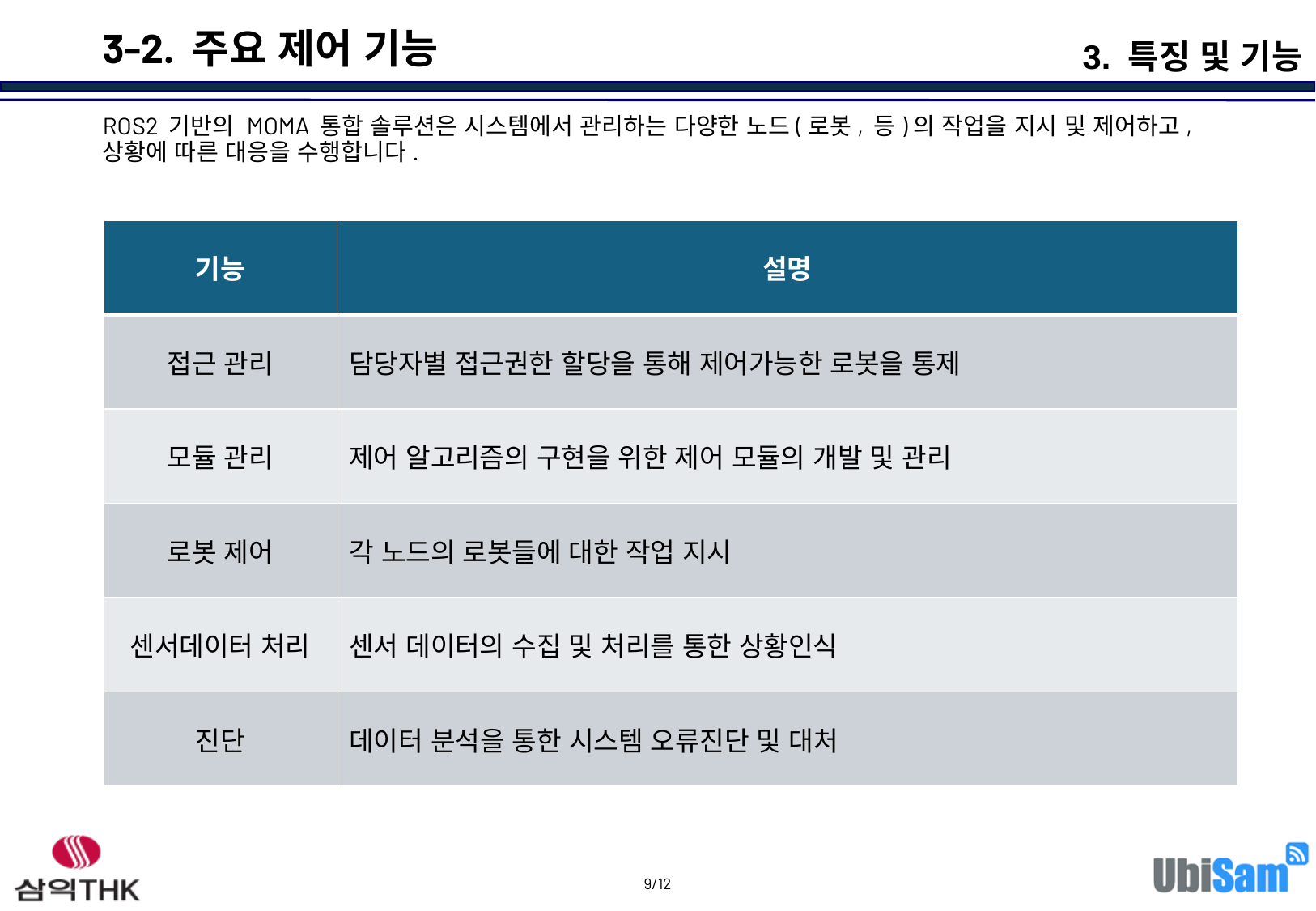

3. 특징 및 기능
# 3-2. 주요 제어 기능
ROS2 기반의 MOMA 통합 솔루션은 시스템에서 관리하는 다양한 노드(로봇, 등)의 작업을 지시 및 제어하고, 상황에 따른 대응을 수행합니다.
| 기능 | 설명 |
| --- | --- |
| 접근 관리 | 담당자별 접근권한 할당을 통해 제어가능한 로봇을 통제 |
| 모듈 관리 | 제어 알고리즘의 구현을 위한 제어 모듈의 개발 및 관리 |
| 로봇 제어 | 각 노드의 로봇들에 대한 작업 지시 |
| 센서데이터 처리 | 센서 데이터의 수집 및 처리를 통한 상황인식 |
| 진단 | 데이터 분석을 통한 시스템 오류진단 및 대처 |